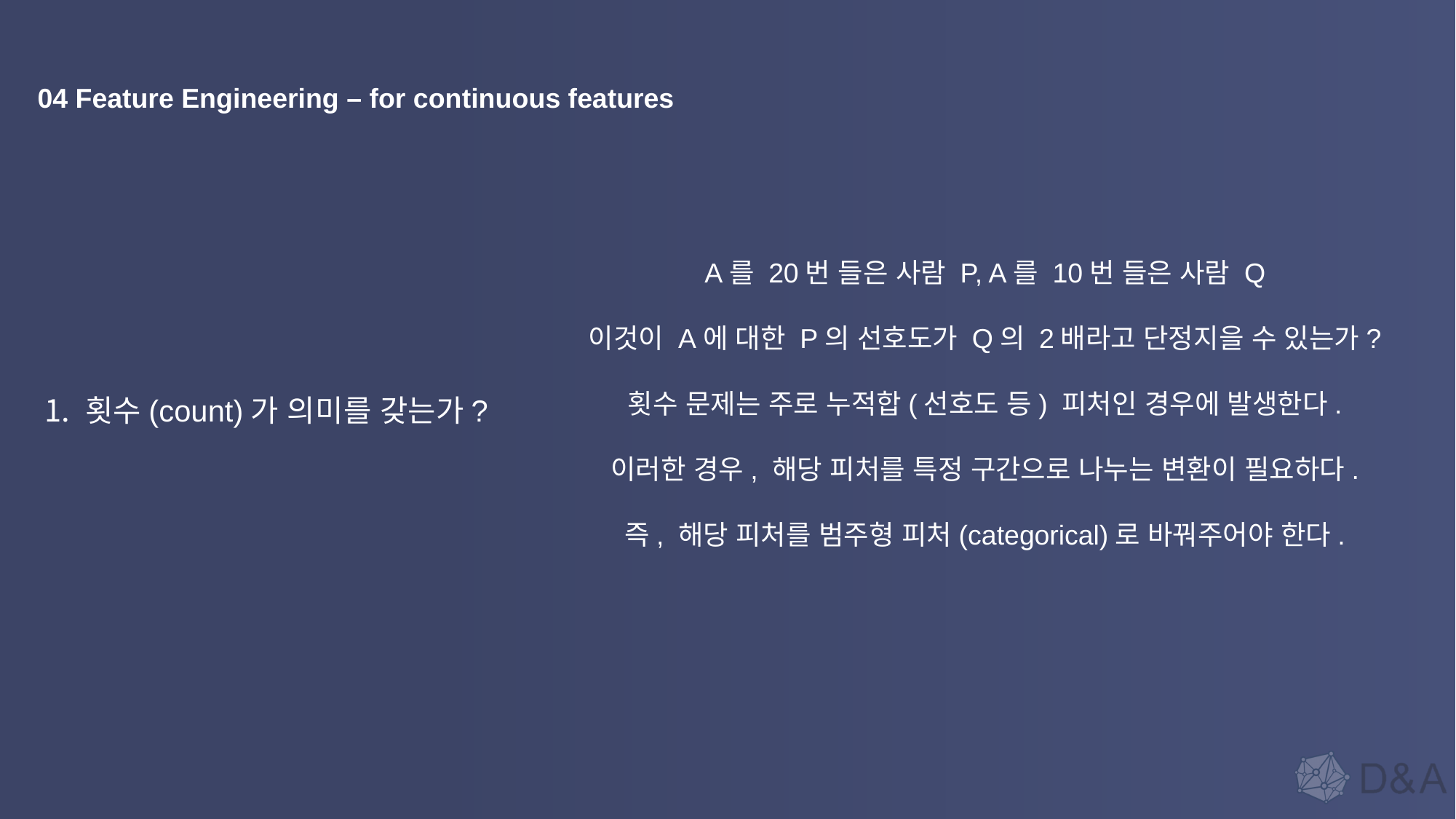

04 Feature Engineering – for continuous features

횟수(count)가 의미를 갖는가?
A를 20번 들은 사람 P, A를 10번 들은 사람 Q

이것이 A에 대한 P의 선호도가 Q의 2배라고 단정지을 수 있는가?

횟수 문제는 주로 누적합(선호도 등) 피처인 경우에 발생한다.

이러한 경우, 해당 피처를 특정 구간으로 나누는 변환이 필요하다.

즉, 해당 피처를 범주형 피처(categorical)로 바꿔주어야 한다.